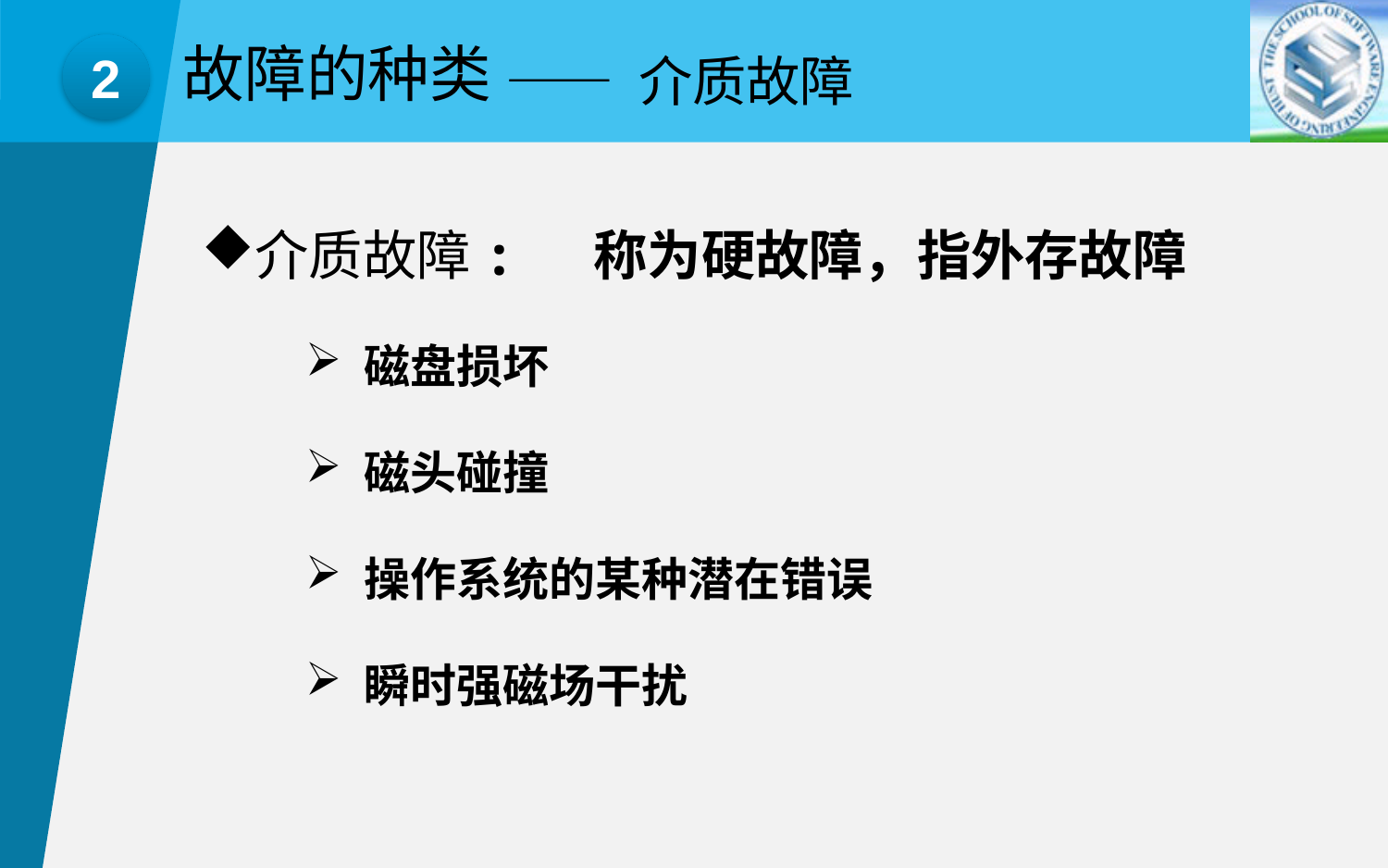

—— 介质故障
故障的种类
2
介质故障:  称为硬故障，指外存故障
 磁盘损坏
 磁头碰撞
 操作系统的某种潜在错误
 瞬时强磁场干扰